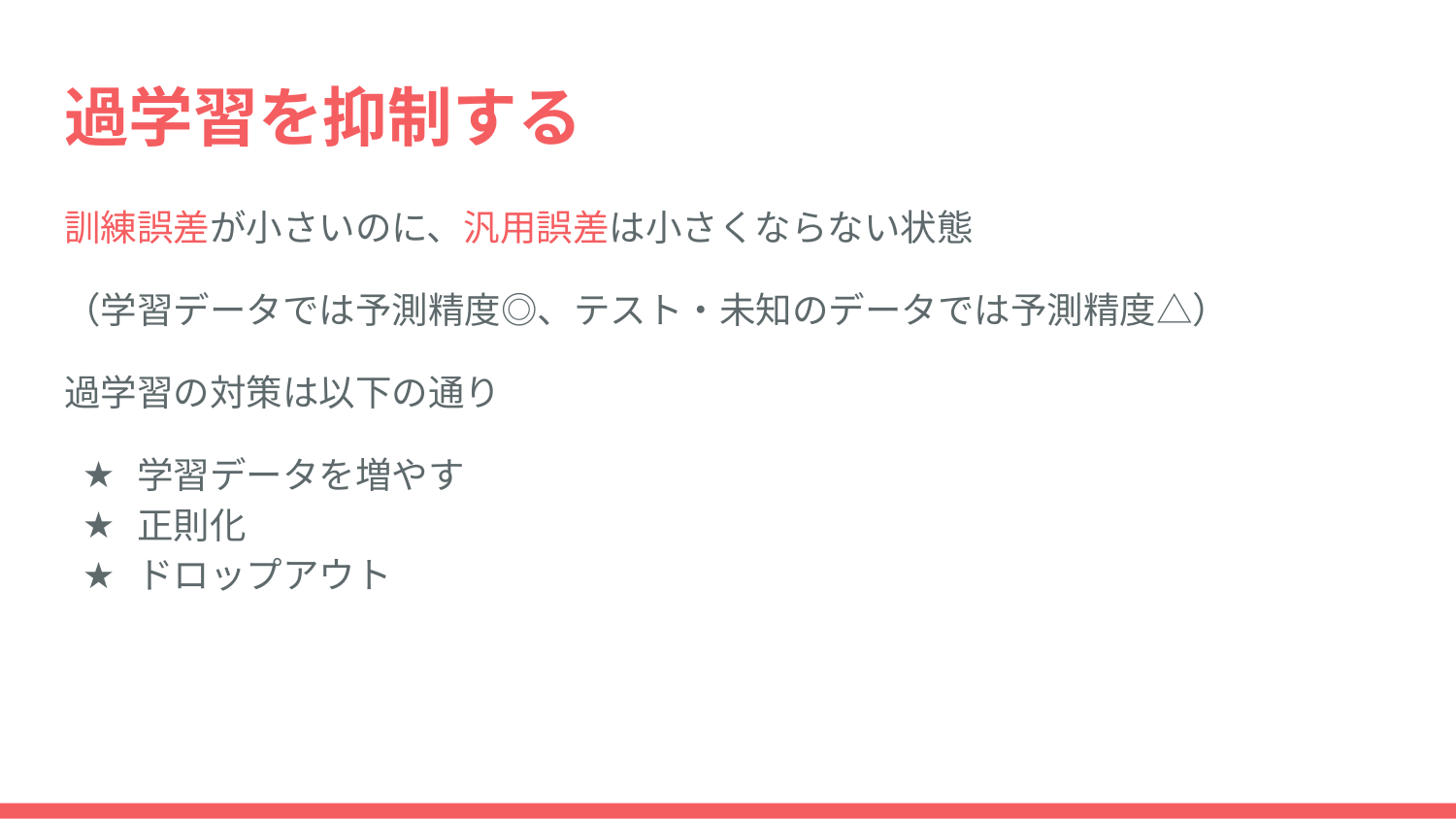

# 過学習を抑制する
訓練誤差が小さいのに、汎用誤差は小さくならない状態
（学習データでは予測精度◎、テスト・未知のデータでは予測精度△）
過学習の対策は以下の通り
学習データを増やす
正則化
ドロップアウト